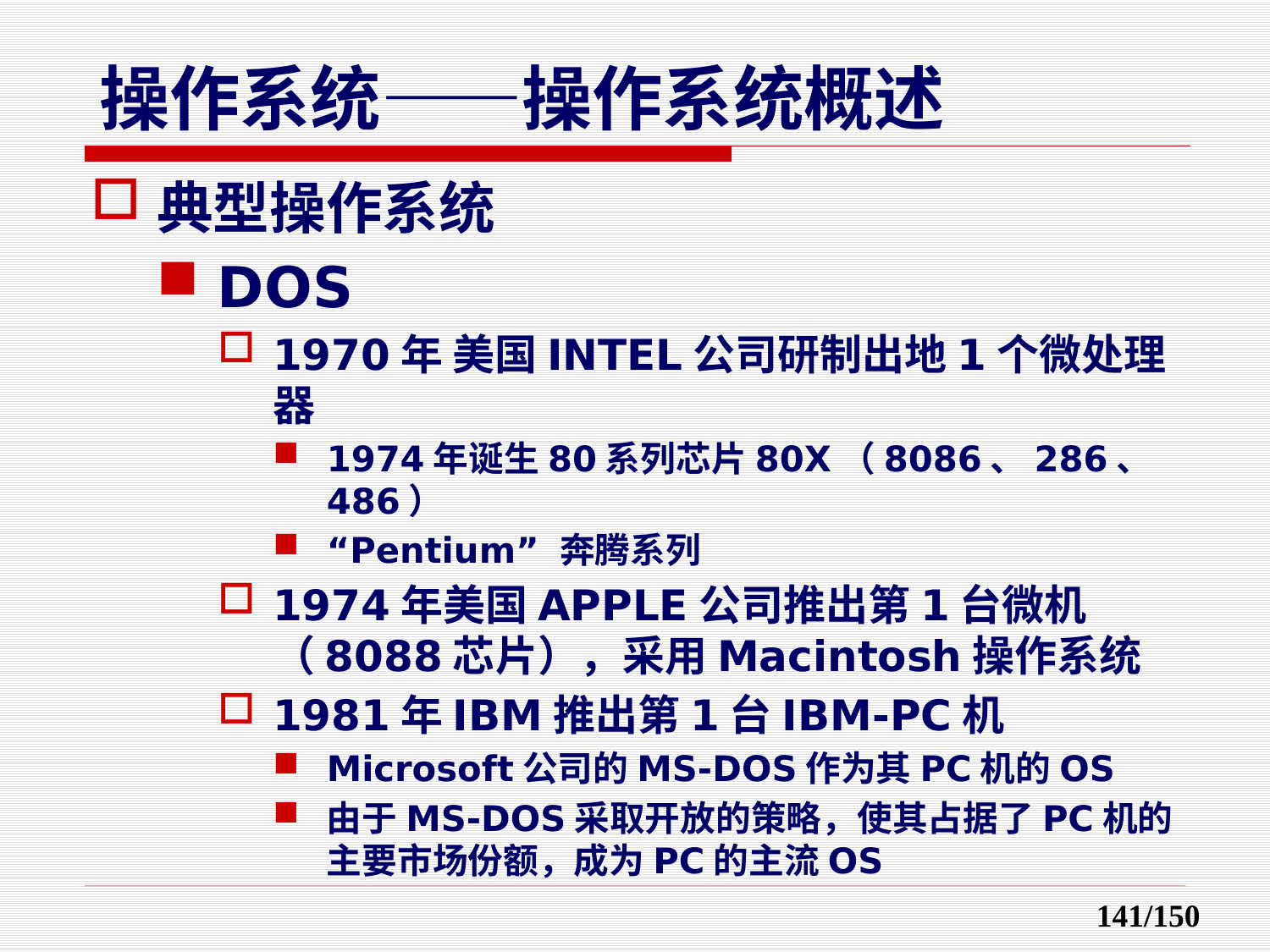

典型操作系统
DOS
1970年 美国INTEL公司研制出地1个微处理器
1974年诞生80系列芯片80X（8086、286、486）
“Pentium” 奔腾系列
1974年美国APPLE公司推出第1台微机（8088芯片），采用Macintosh操作系统
1981年IBM推出第1台IBM-PC机
Microsoft公司的MS-DOS作为其PC机的OS
由于MS-DOS采取开放的策略，使其占据了PC机的主要市场份额，成为PC的主流OS